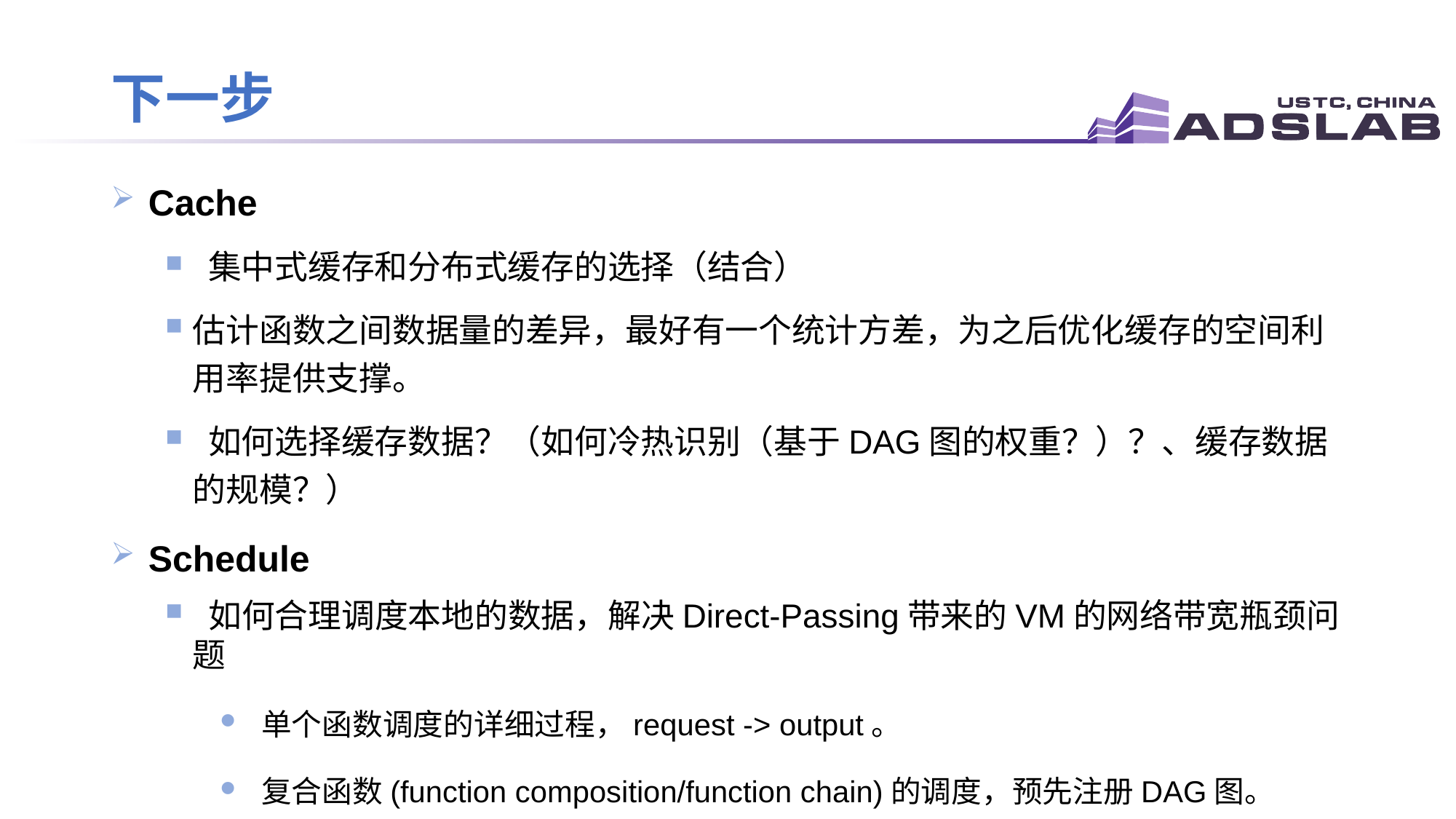

# 下一步
 Cache
 集中式缓存和分布式缓存的选择（结合）
估计函数之间数据量的差异，最好有一个统计方差，为之后优化缓存的空间利用率提供支撑。
 如何选择缓存数据？（如何冷热识别（基于DAG图的权重？）？、缓存数据的规模？）
 Schedule
 如何合理调度本地的数据，解决Direct-Passing带来的VM的网络带宽瓶颈问题
 单个函数调度的详细过程，request -> output。
 复合函数(function composition/function chain)的调度，预先注册DAG图。